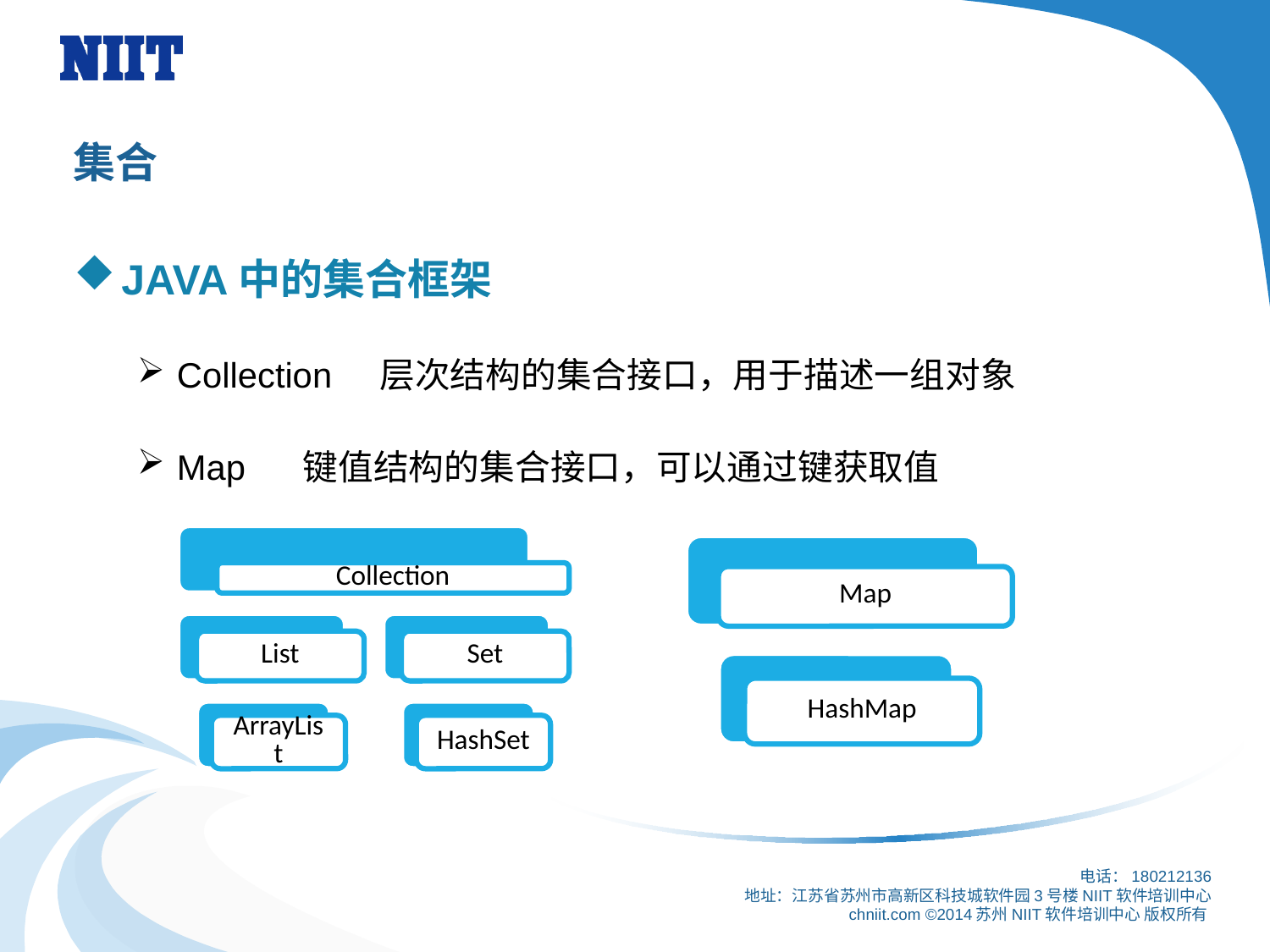

# 集合
JAVA中的集合框架
Collection    层次结构的集合接口，用于描述一组对象
Map     键值结构的集合接口，可以通过键获取值

Collection
List
Set
ArrayList
HashSet
Map
HashMap